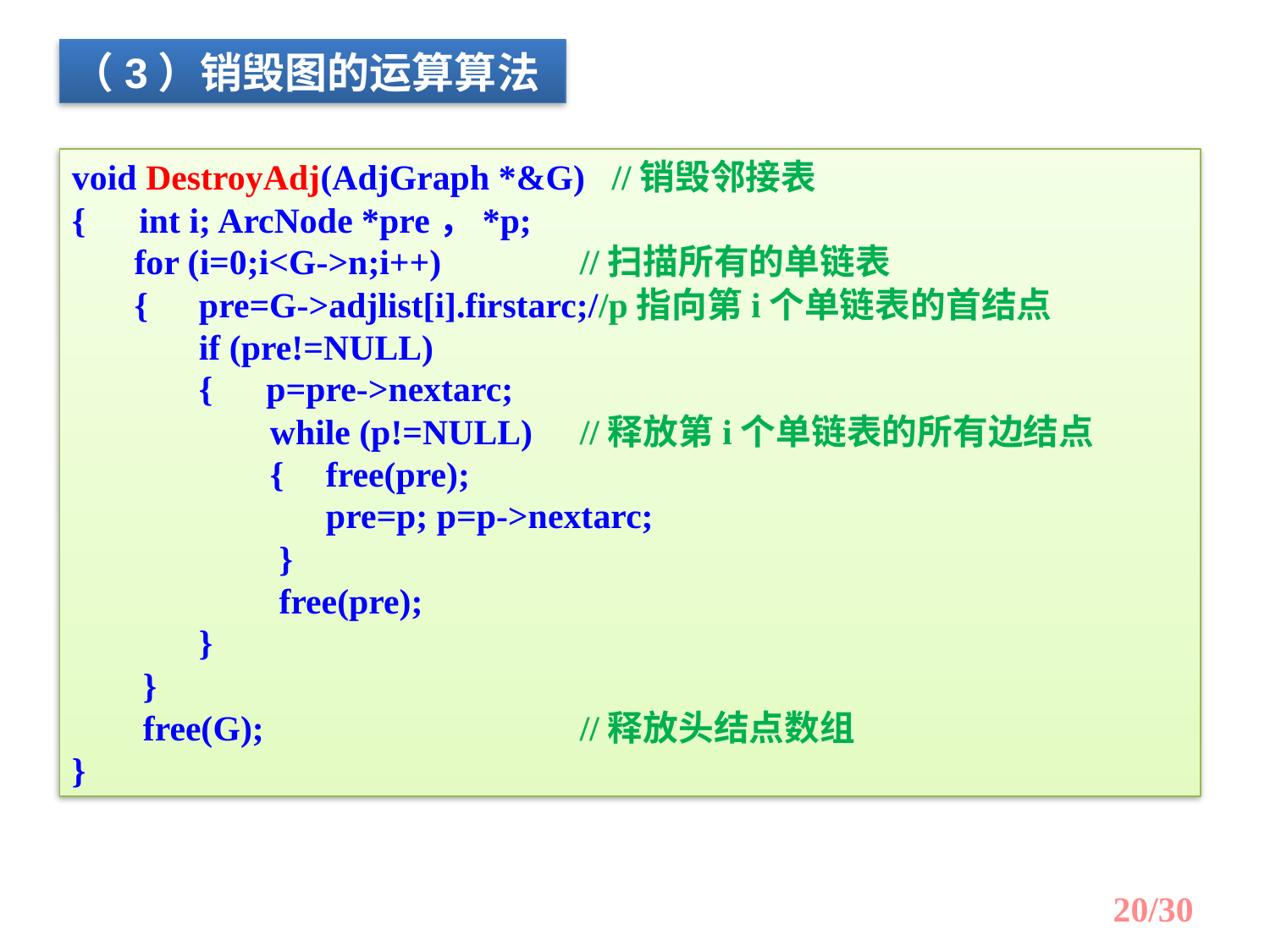

（3）销毁图的运算算法
void DestroyAdj(AdjGraph *&G)   //销毁邻接表
{      int i; ArcNode *pre，*p;
       for (i=0;i<G->n;i++)		//扫描所有的单链表
       {	pre=G->adjlist[i].firstarc;//p指向第i个单链表的首结点
	if (pre!=NULL)
	{      p=pre->nextarc;
	        while (p!=NULL)	//释放第i个单链表的所有边结点
	        {	free(pre);
		pre=p; p=p->nextarc;
	         }
	         free(pre);
	}
        }
        free(G);			//释放头结点数组
}
20/30